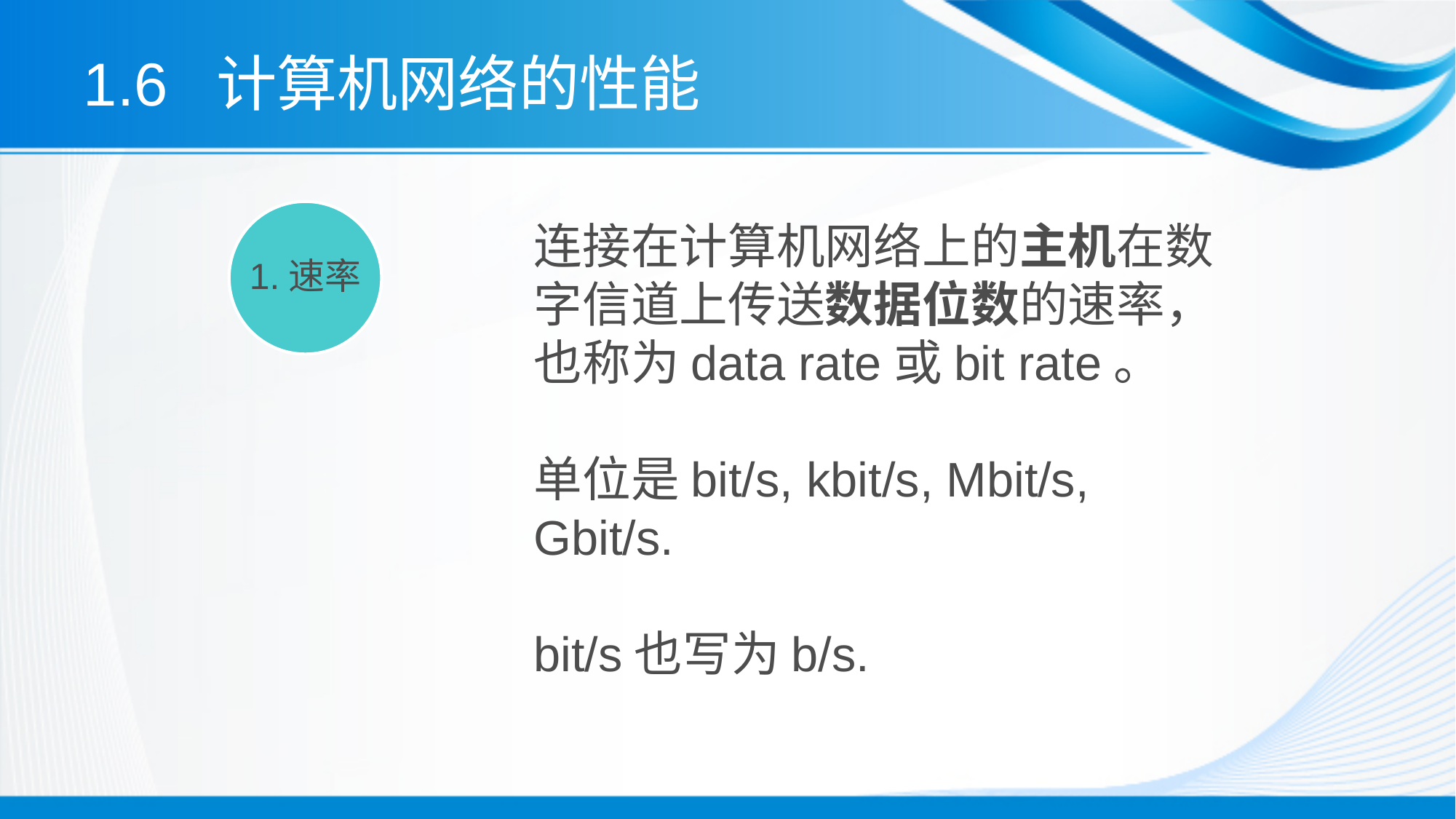

# 1.6  计算机网络的性能

1.速率
连接在计算机网络上的主机在数字信道上传送数据位数的速率，也称为data rate或bit rate。

单位是bit/s, kbit/s, Mbit/s, Gbit/s.

bit/s也写为b/s.